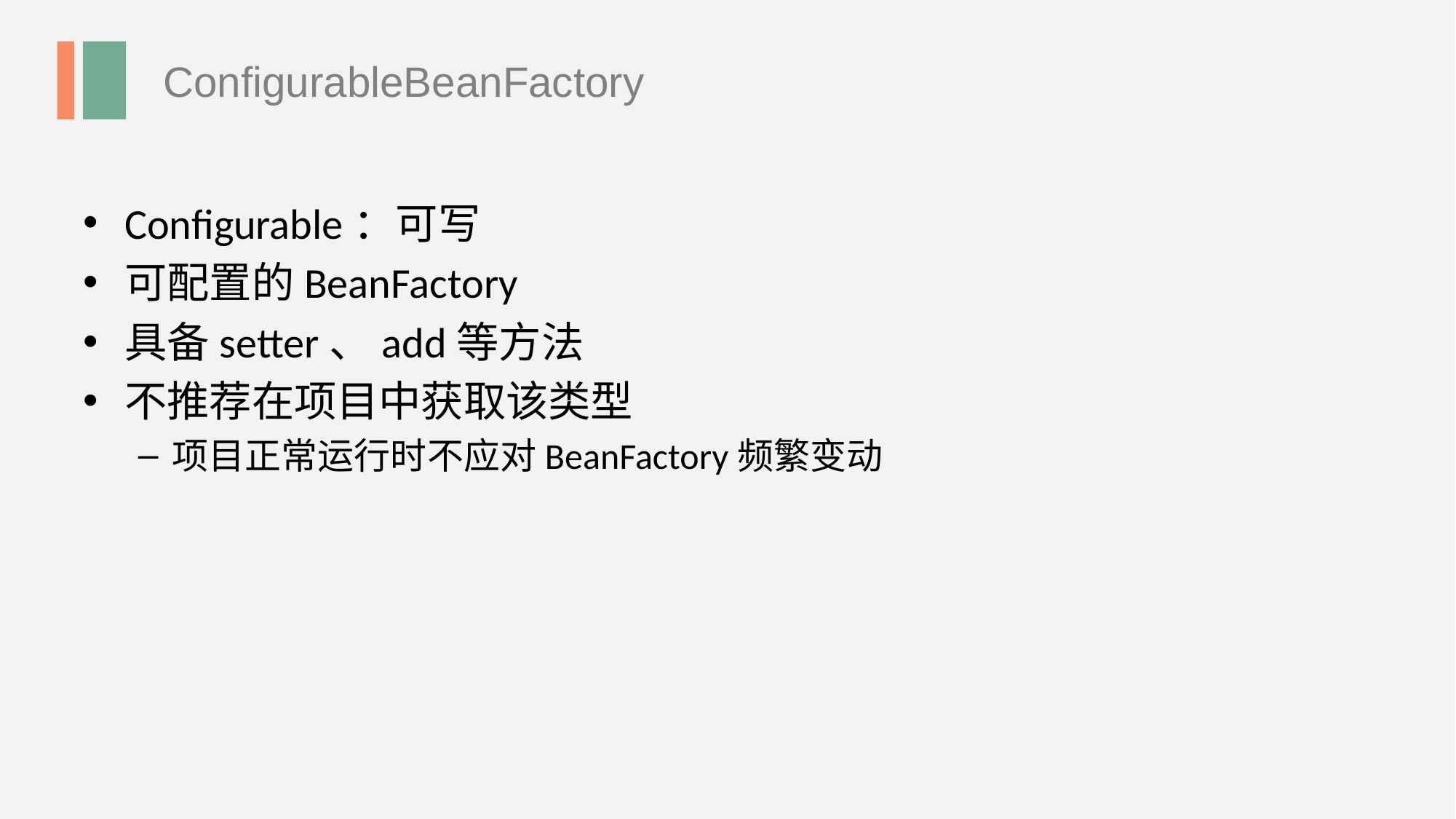

ConfigurableBeanFactory
Configurable：可写
可配置的BeanFactory
具备setter、add等方法
不推荐在项目中获取该类型
项目正常运行时不应对BeanFactory频繁变动